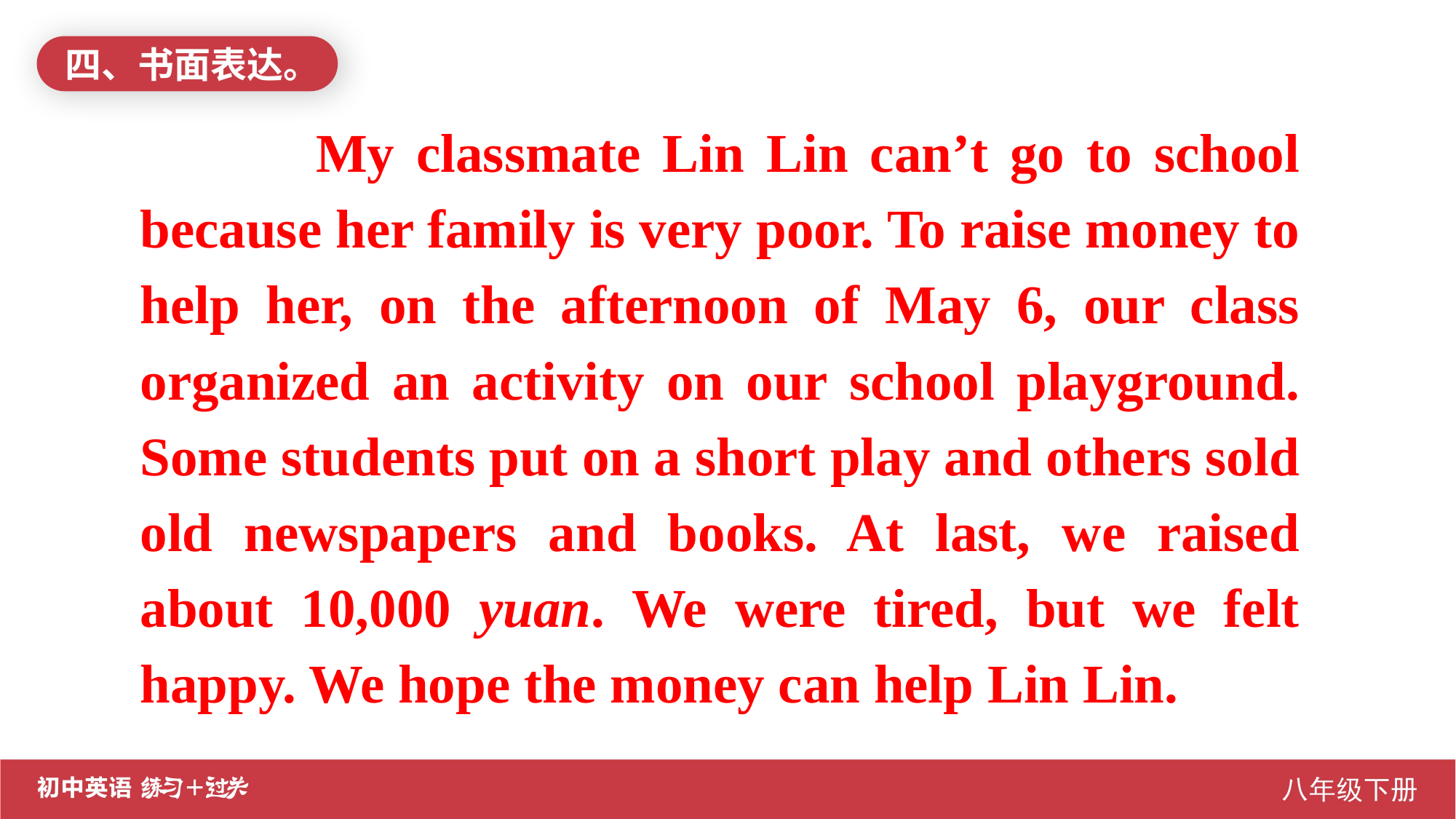

四、书面表达。
        My classmate Lin Lin can’t go to school because her family is very poor. To raise money to help her, on the afternoon of May 6, our class organized an activity on our school playground. Some students put on a short play and others sold old newspapers and books. At last, we raised about 10,000 yuan. We were tired, but we felt happy. We hope the money can help Lin Lin.